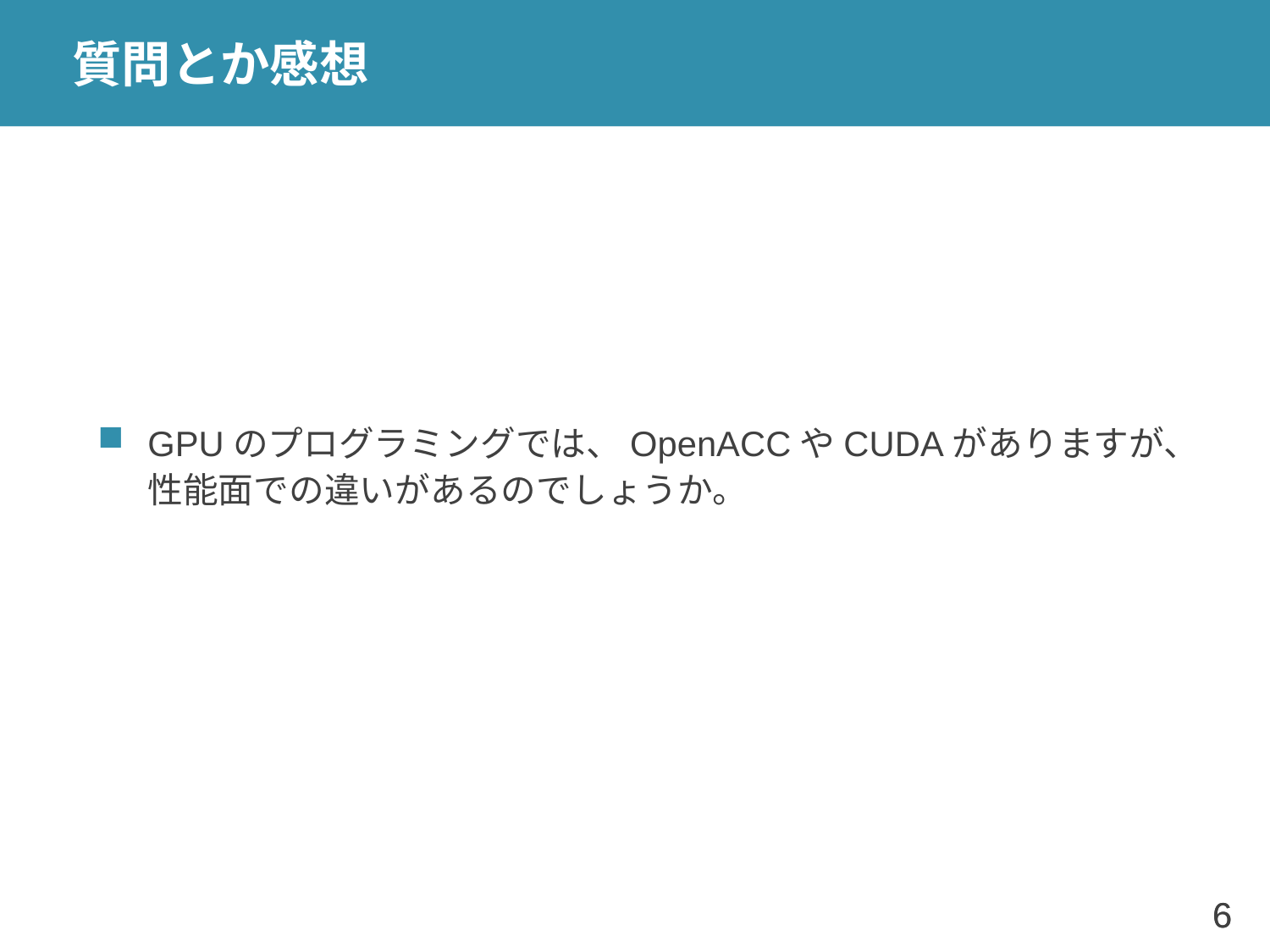

# 質問とか感想
GPUのプログラミングでは、OpenACCやCUDAがありますが、性能面での違いがあるのでしょうか。